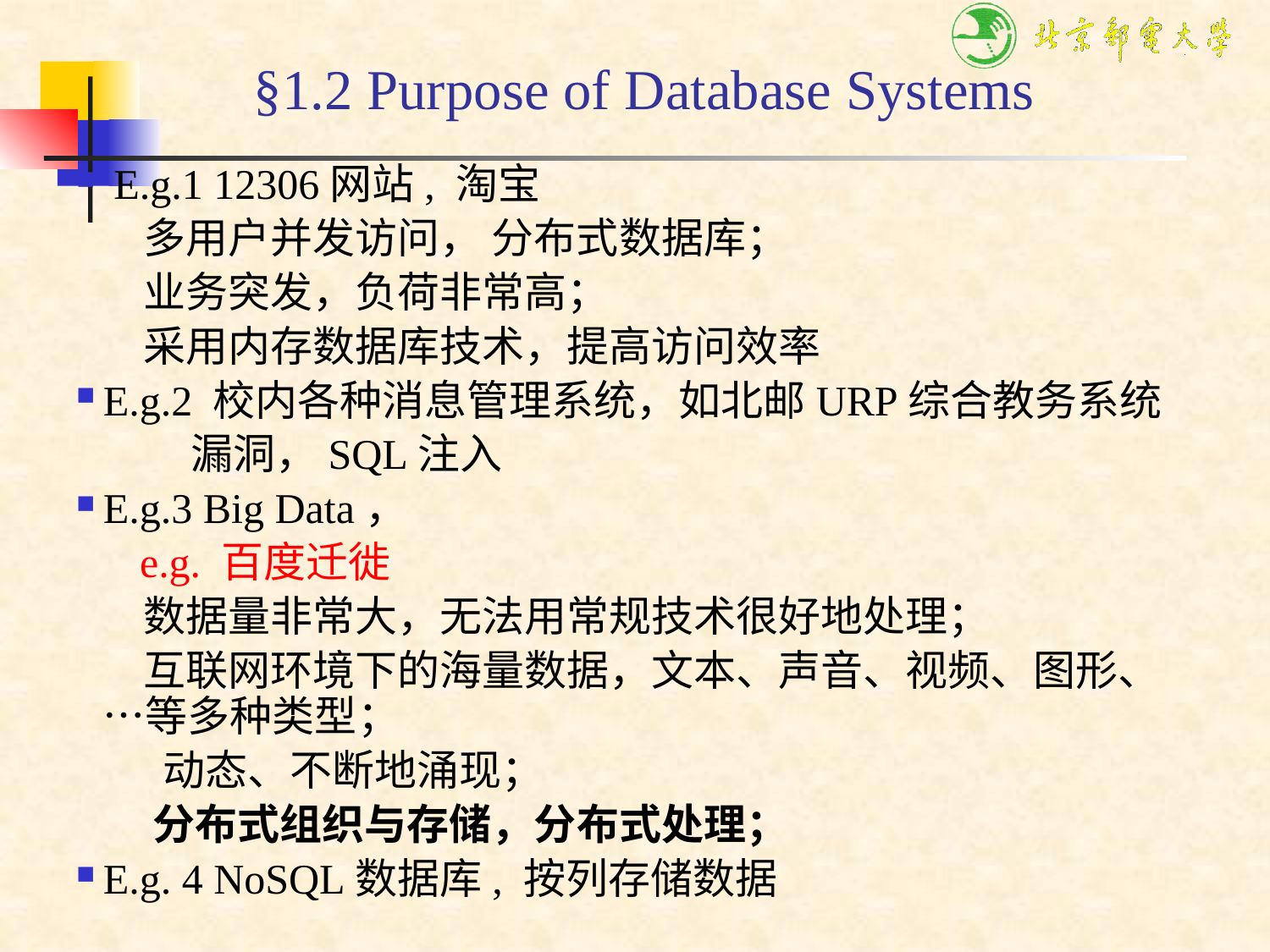

# §1.2 Purpose of Database Systems
 E.g.1 12306网站, 淘宝
      多用户并发访问， 分布式数据库；
      业务突发，负荷非常高；
      采用内存数据库技术，提高访问效率
E.g.2 校内各种消息管理系统，如北邮URP综合教务系统
           漏洞，SQL注入
E.g.3 Big Data，
      e.g. 百度迁徙
      数据量非常大，无法用常规技术很好地处理；
      互联网环境下的海量数据，文本、声音、视频、图形、…等多种类型；
        动态、不断地涌现；
       分布式组织与存储，分布式处理；
E.g. 4 NoSQL数据库, 按列存储数据
23